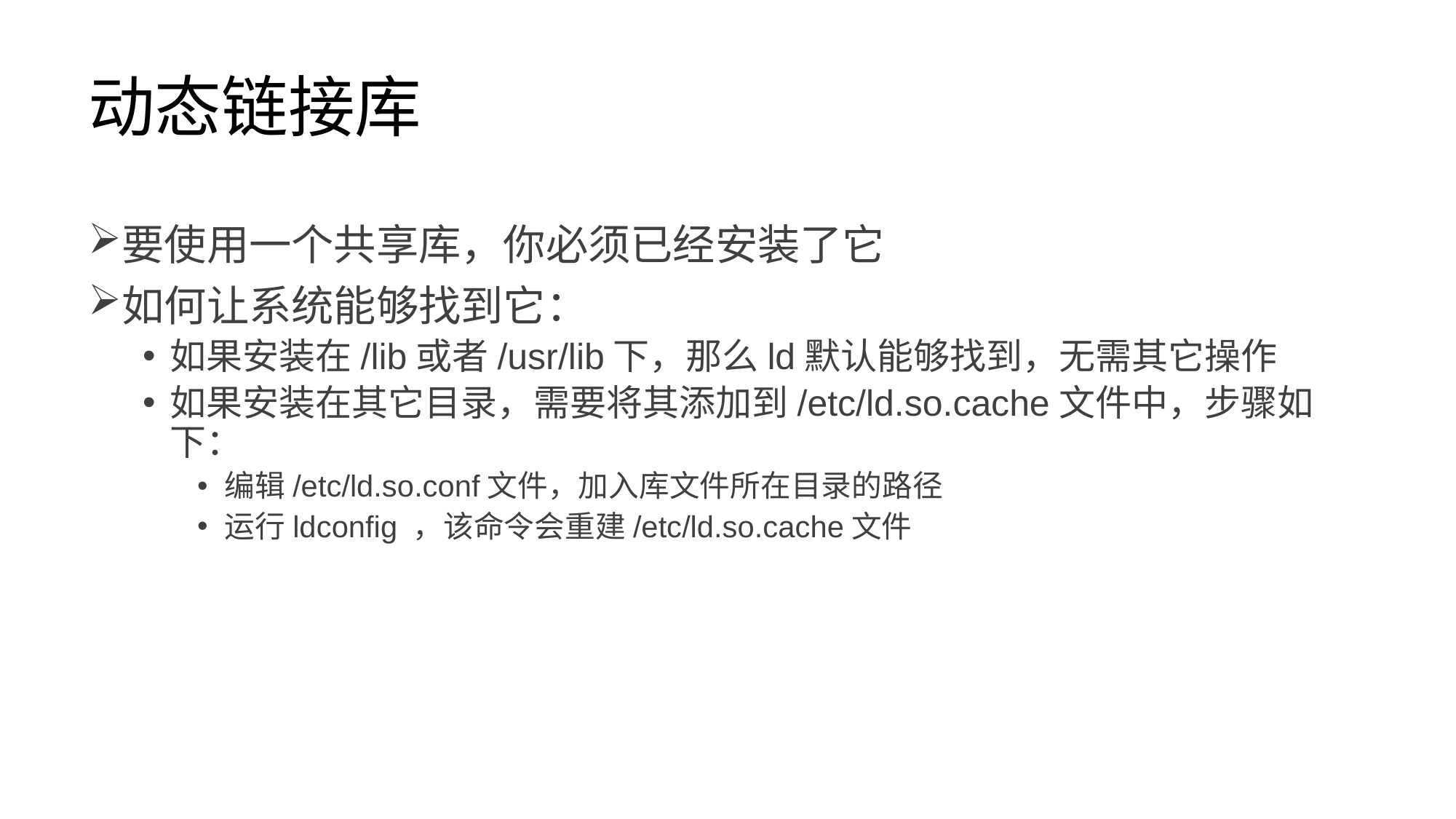

# 动态链接库
要使用一个共享库，你必须已经安装了它
如何让系统能够找到它：
如果安装在/lib或者/usr/lib下，那么ld默认能够找到，无需其它操作
如果安装在其它目录，需要将其添加到/etc/ld.so.cache文件中，步骤如下：
编辑/etc/ld.so.conf文件，加入库文件所在目录的路径
运行ldconfig ，该命令会重建/etc/ld.so.cache文件